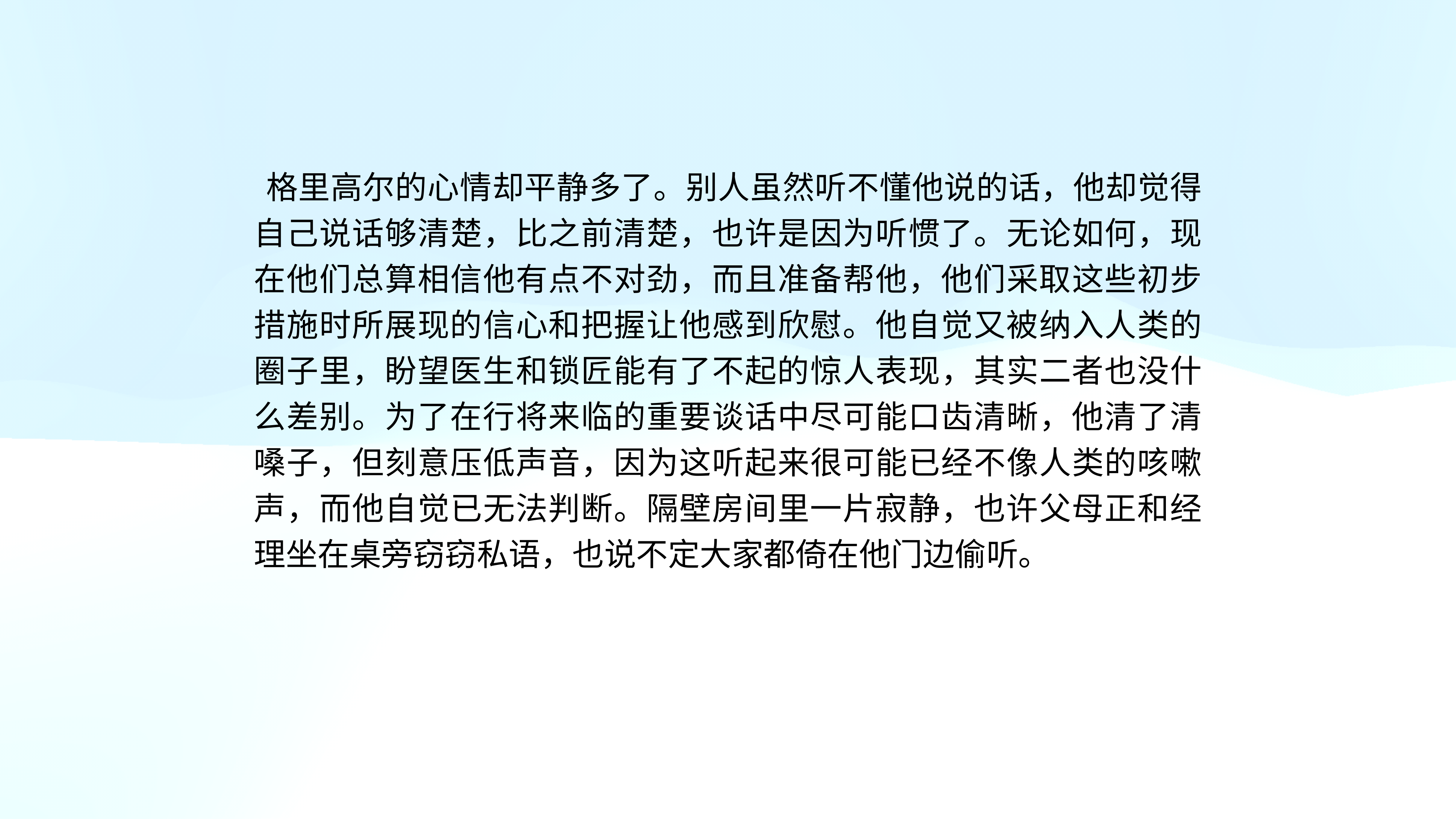

格里高尔的心情却平静多了。别人虽然听不懂他说的话，他却觉得自己说话够清楚，比之前清楚，也许是因为听惯了。无论如何，现在他们总算相信他有点不对劲，而且准备帮他，他们采取这些初步措施时所展现的信心和把握让他感到欣慰。他自觉又被纳入人类的圈子里，盼望医生和锁匠能有了不起的惊人表现，其实二者也没什么差别。为了在行将来临的重要谈话中尽可能口齿清晰，他清了清嗓子，但刻意压低声音，因为这听起来很可能已经不像人类的咳嗽声，而他自觉已无法判断。隔壁房间里一片寂静，也许父母正和经理坐在桌旁窃窃私语，也说不定大家都倚在他门边偷听。